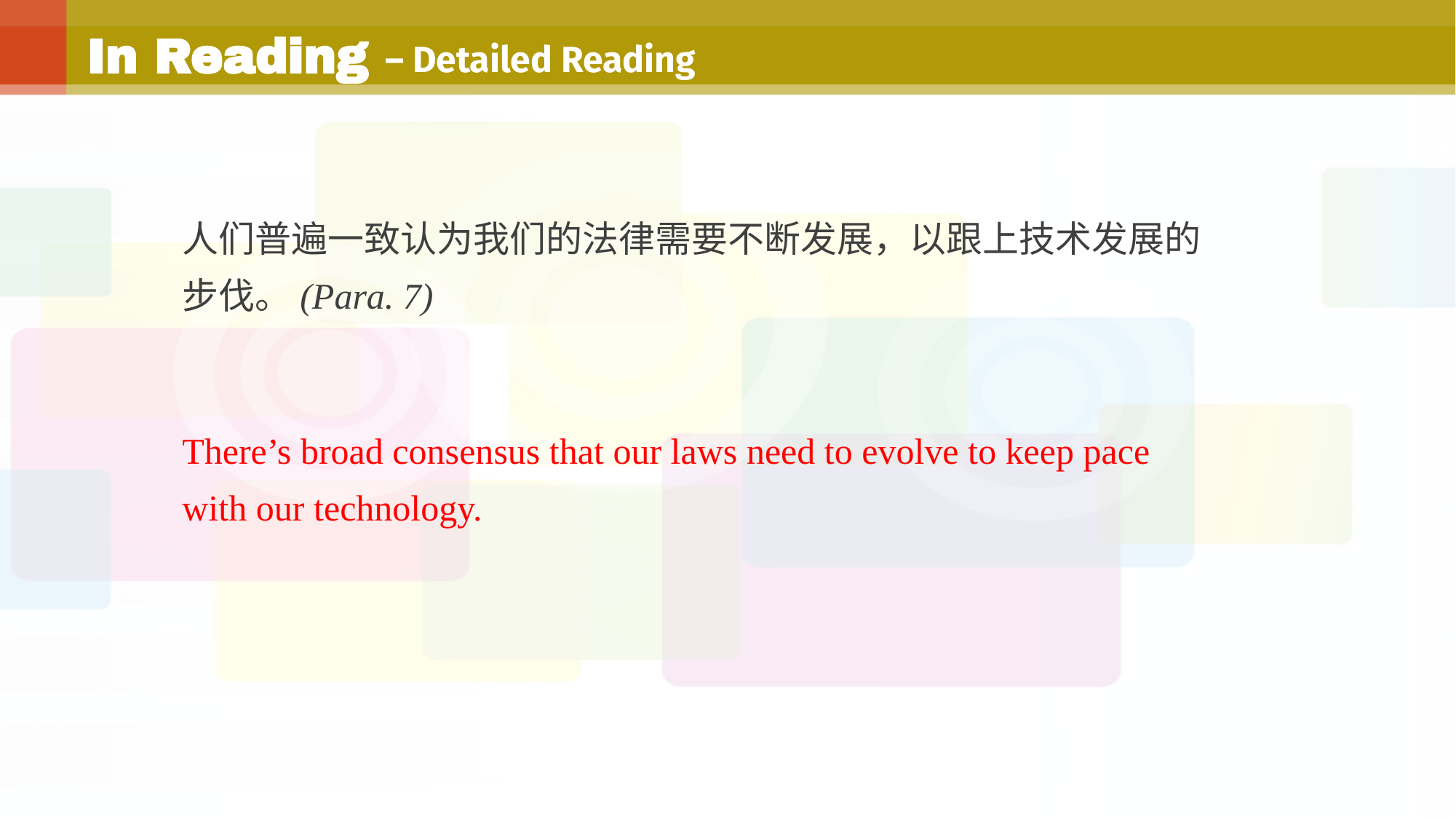

In Reading – Detailed Reading
人们普遍一致认为我们的法律需要不断发展，以跟上技术发展的步伐。(Para. 7)
There’s broad consensus that our laws need to evolve to keep pace with our technology.